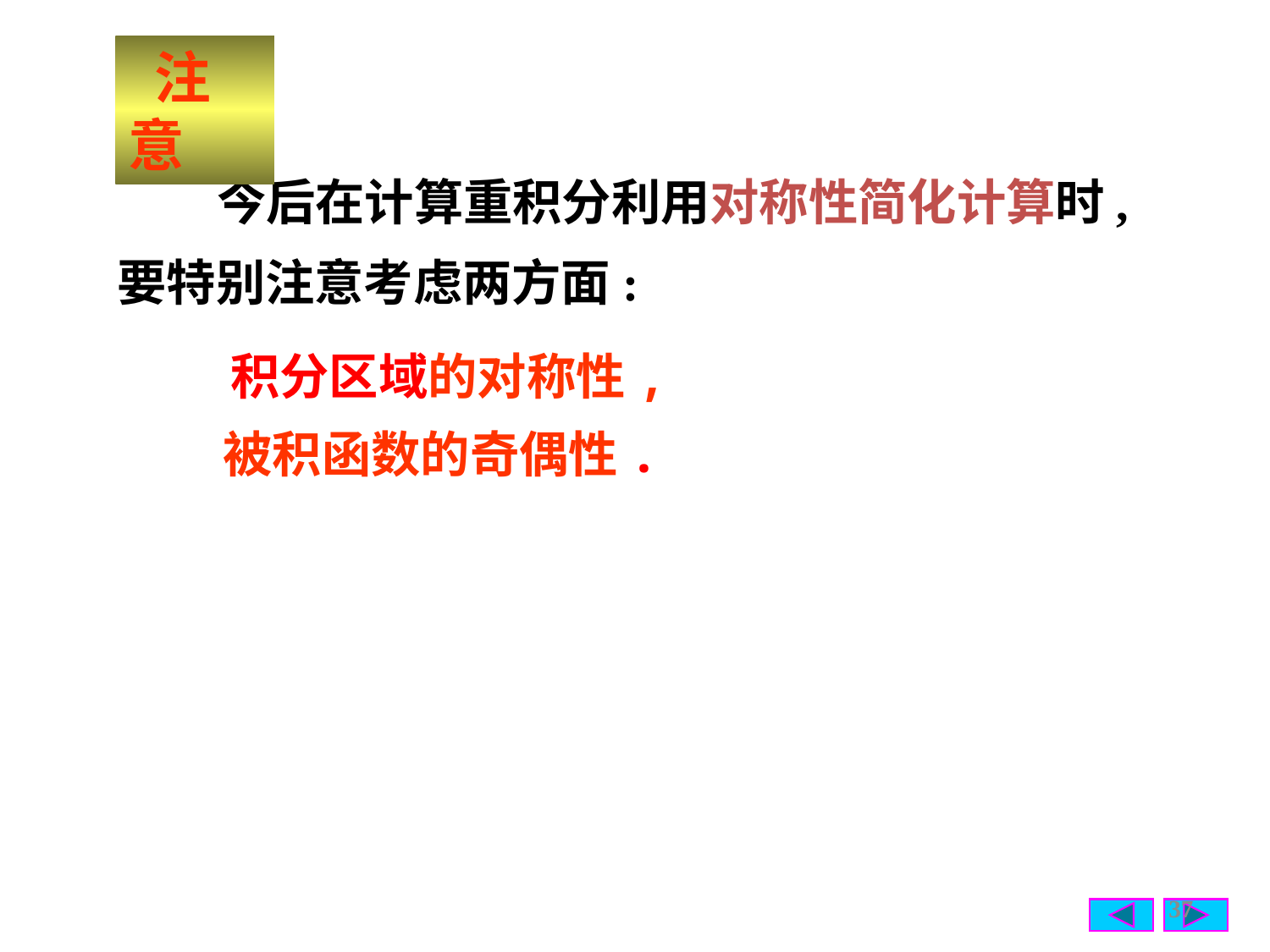

注意
       今后在计算重积分利用对称性简化计算时,
要特别注意考虑两方面:
  积分区域的对称性,
被积函数的奇偶性.
37